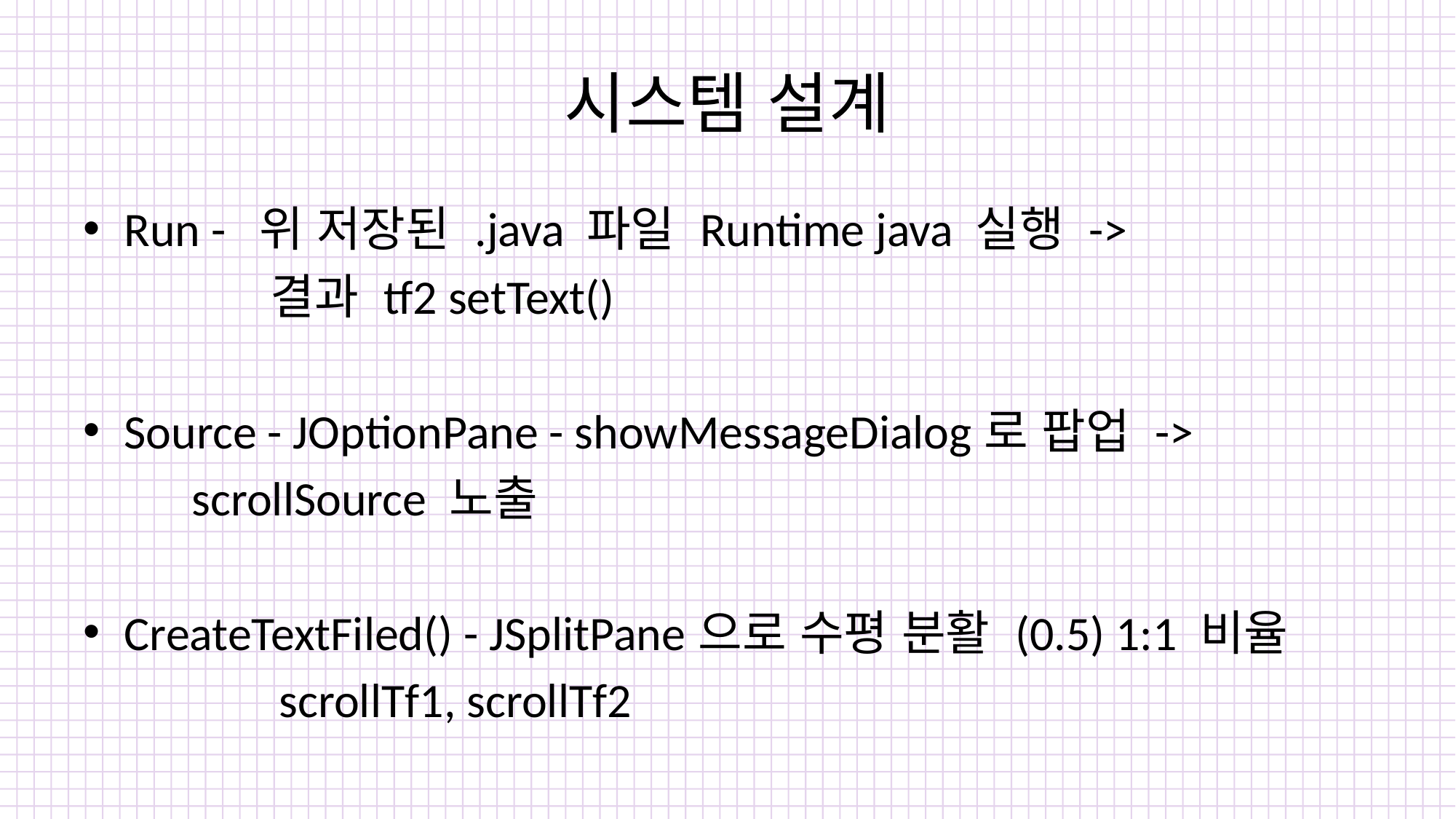

# 시스템 설계
Run -  위 저장된 .java 파일 Runtime java 실행 ->
	     결과 tf2 setText()

Source - JOptionPane - showMessageDialog로 팝업 ->
		scrollSource 노출

CreateTextFiled() - JSplitPane으로 수평 분활 (0.5) 1:1 비율
			        scrollTf1, scrollTf2